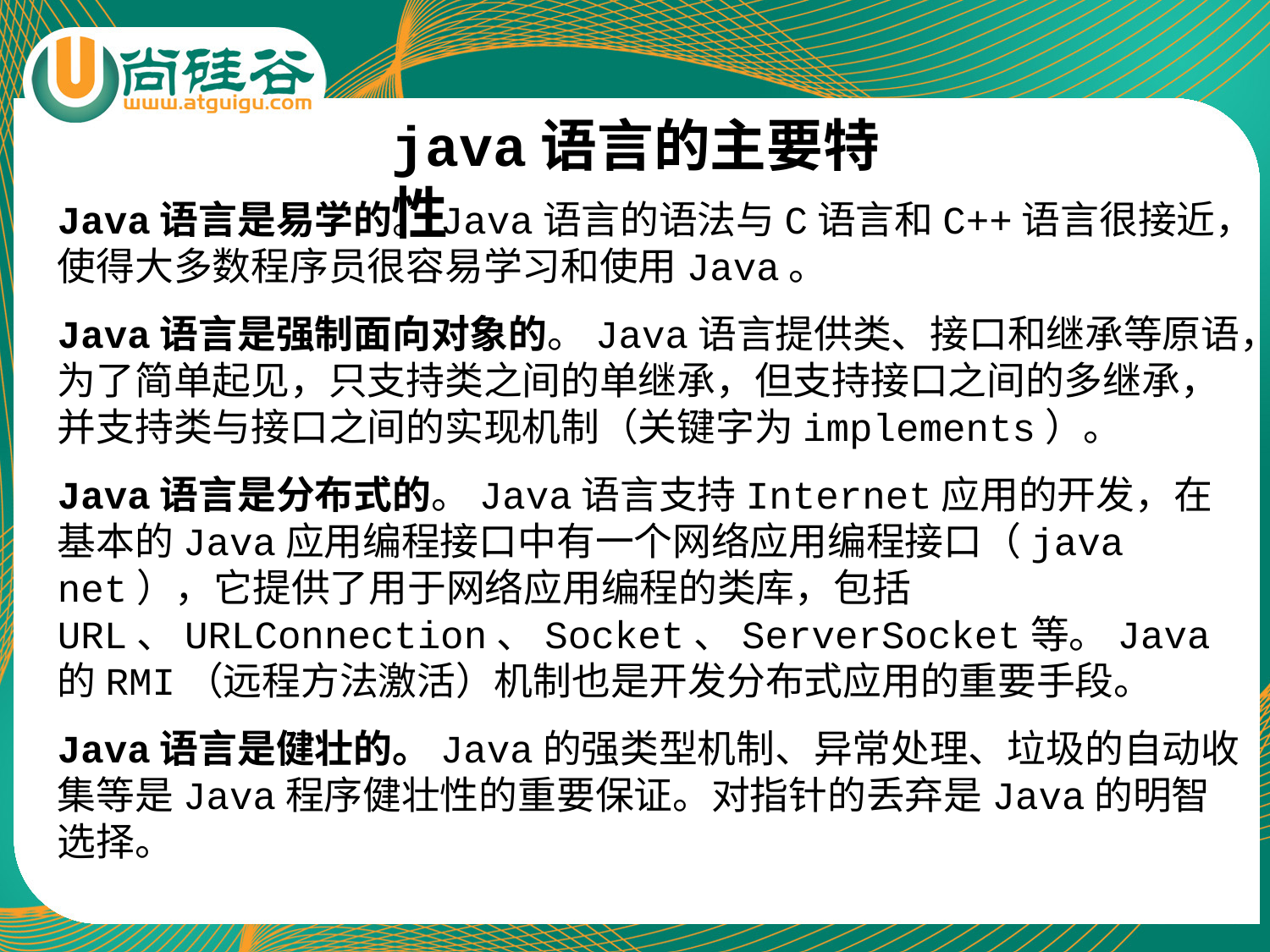

java语言的主要特性
Java语言是易学的。Java语言的语法与C语言和C++语言很接近，使得大多数程序员很容易学习和使用Java。
Java语言是强制面向对象的。Java语言提供类、接口和继承等原语，为了简单起见，只支持类之间的单继承，但支持接口之间的多继承，并支持类与接口之间的实现机制（关键字为implements）。
Java语言是分布式的。Java语言支持Internet应用的开发，在基本的Java应用编程接口中有一个网络应用编程接口（java net），它提供了用于网络应用编程的类库，包括URL、URLConnection、Socket、ServerSocket等。Java的RMI（远程方法激活）机制也是开发分布式应用的重要手段。
Java语言是健壮的。Java的强类型机制、异常处理、垃圾的自动收集等是Java程序健壮性的重要保证。对指针的丢弃是Java的明智选择。